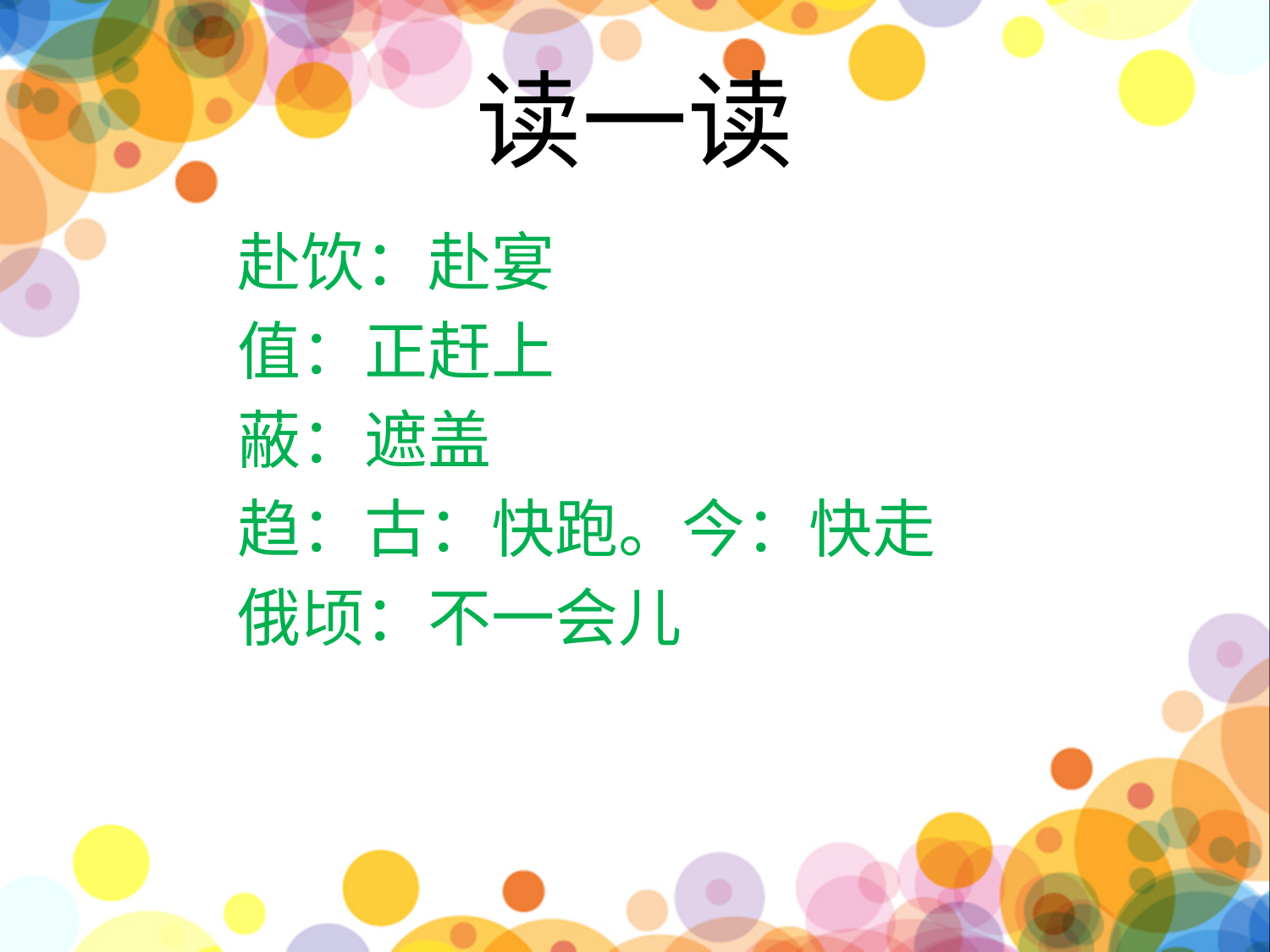

# 读一读
赴饮：赴宴
值：正赶上
蔽：遮盖
趋：古：快跑。今：快走
俄顷：不一会儿